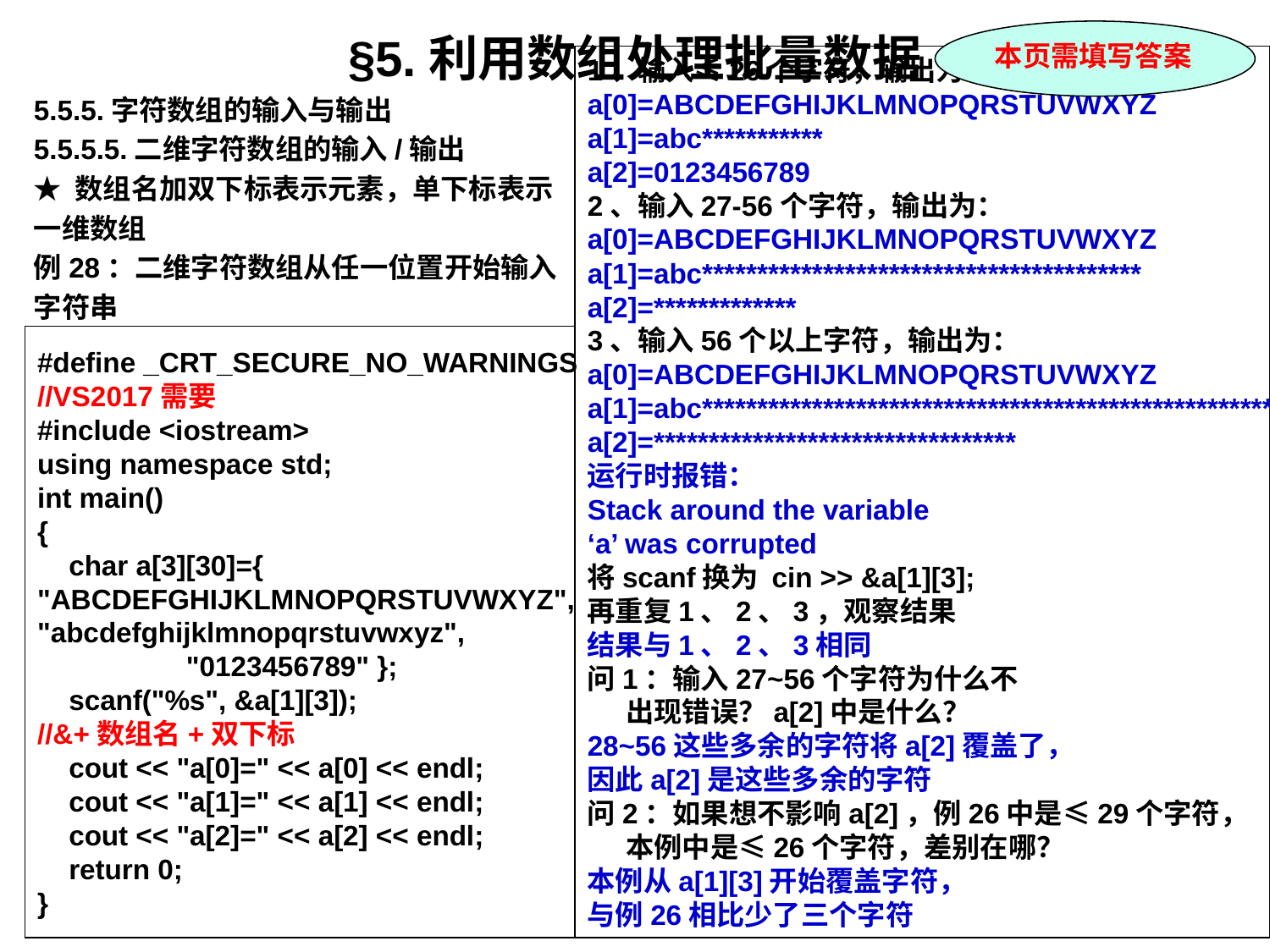

§5.利用数组处理批量数据
5.5.5.字符数组的输入与输出
5.5.5.5.二维字符数组的输入/输出
★ 数组名加双下标表示元素，单下标表示
一维数组
例28：二维字符数组从任一位置开始输入
字符串
本页需填写答案
1、输入≤26个字符，输出为：
a[0]=ABCDEFGHIJKLMNOPQRSTUVWXYZ
a[1]=abc***********
a[2]=0123456789
2、输入27-56个字符，输出为：
a[0]=ABCDEFGHIJKLMNOPQRSTUVWXYZ
a[1]=abc****************************************
a[2]=*************
3、输入56个以上字符，输出为：
a[0]=ABCDEFGHIJKLMNOPQRSTUVWXYZ
a[1]=abc************************************************************
a[2]=*********************************
运行时报错：
Stack around the variable
‘a’ was corrupted
将scanf换为 cin >> &a[1][3];
再重复1、2、3，观察结果
结果与1、2、3相同
问1：输入27~56个字符为什么不
     出现错误？a[2]中是什么？
28~56这些多余的字符将a[2]覆盖了，
因此a[2]是这些多余的字符
问2：如果想不影响a[2]，例26中是≤29个字符，
     本例中是≤26个字符，差别在哪？
本例从a[1][3]开始覆盖字符，
与例26相比少了三个字符
#define _CRT_SECURE_NO_WARNINGS
//VS2017需要
#include <iostream>
using namespace std;
int main()
{
    char a[3][30]={
"ABCDEFGHIJKLMNOPQRSTUVWXYZ",
"abcdefghijklmnopqrstuvwxyz",
                   "0123456789" };
    scanf("%s", &a[1][3]);
//&+数组名+双下标
    cout << "a[0]=" << a[0] << endl;
    cout << "a[1]=" << a[1] << endl;
    cout << "a[2]=" << a[2] << endl;
    return 0;
}